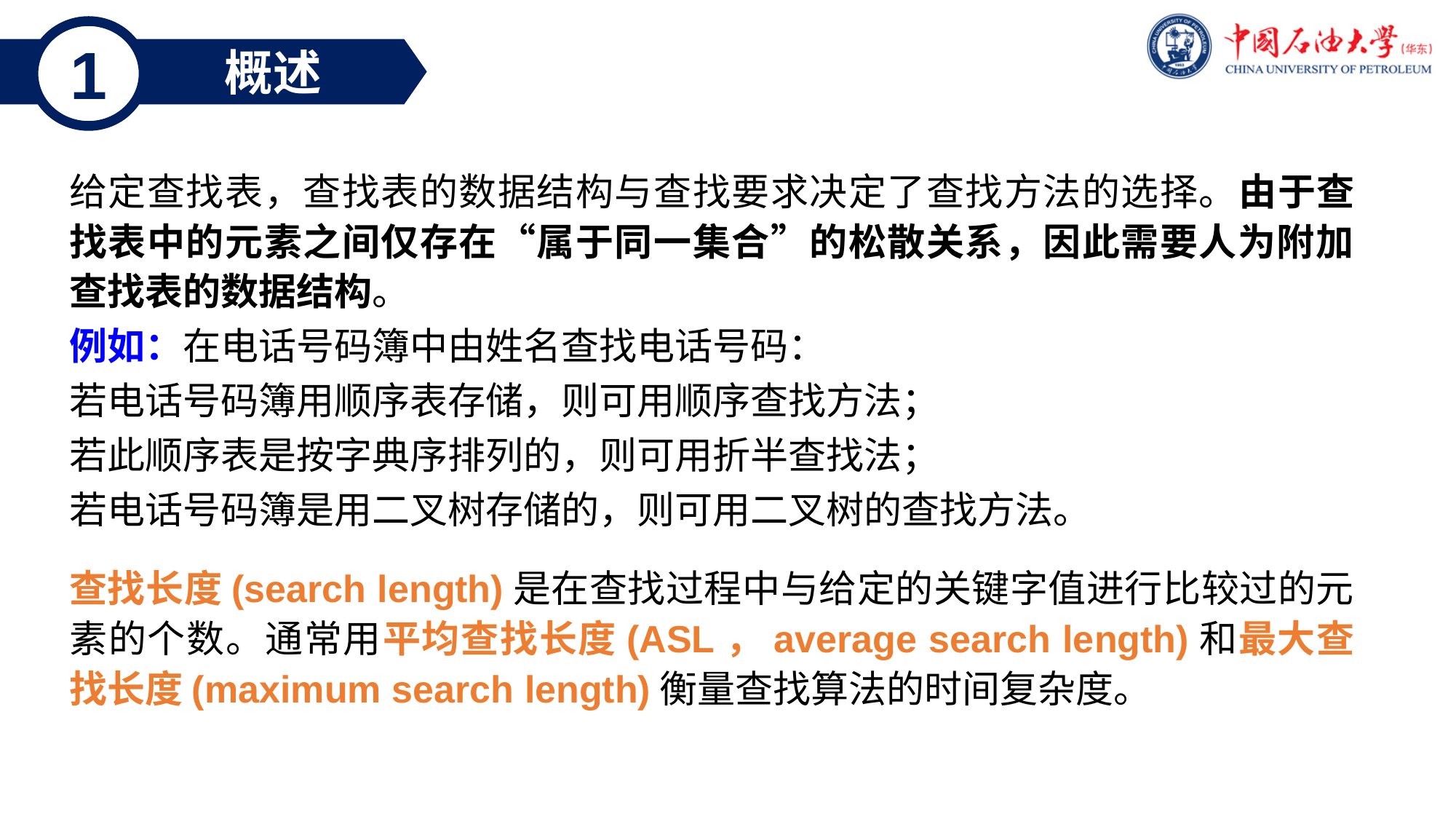

1
概述
给定查找表，查找表的数据结构与查找要求决定了查找方法的选择。由于查找表中的元素之间仅存在“属于同一集合”的松散关系，因此需要人为附加查找表的数据结构。
例如：在电话号码簿中由姓名查找电话号码：
若电话号码簿用顺序表存储，则可用顺序查找方法；
若此顺序表是按字典序排列的，则可用折半查找法；
若电话号码簿是用二叉树存储的，则可用二叉树的查找方法。
查找长度(search length)是在查找过程中与给定的关键字值进行比较过的元素的个数。通常用平均查找长度(ASL，average search length)和最大查找长度(maximum search length)衡量查找算法的时间复杂度。